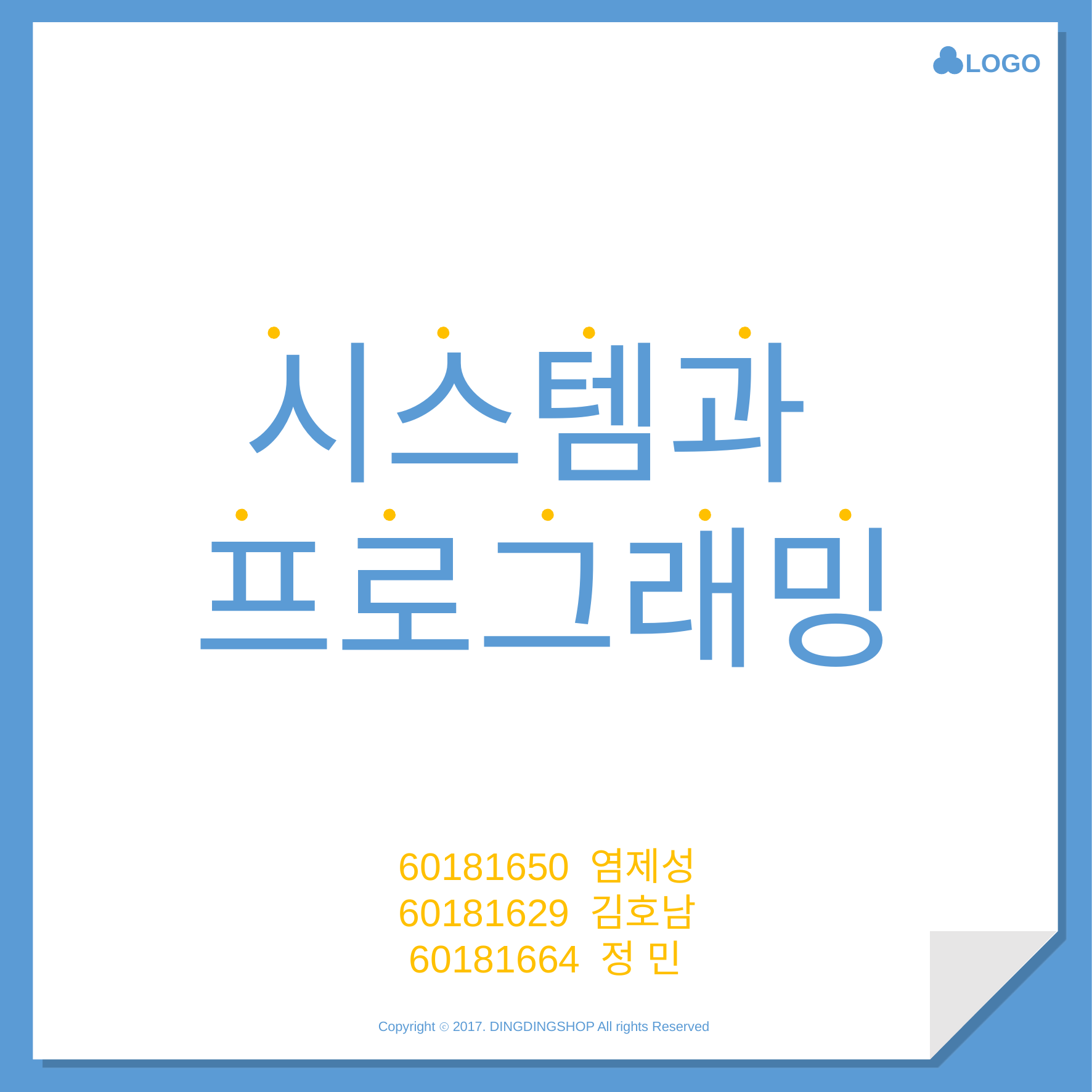

LOGO

시스템과
프로그래밍

60181650 염제성
60181629 김호남
 60181664 정 민

Copyright ⓒ 2017. DINGDINGSHOP All rights Reserved